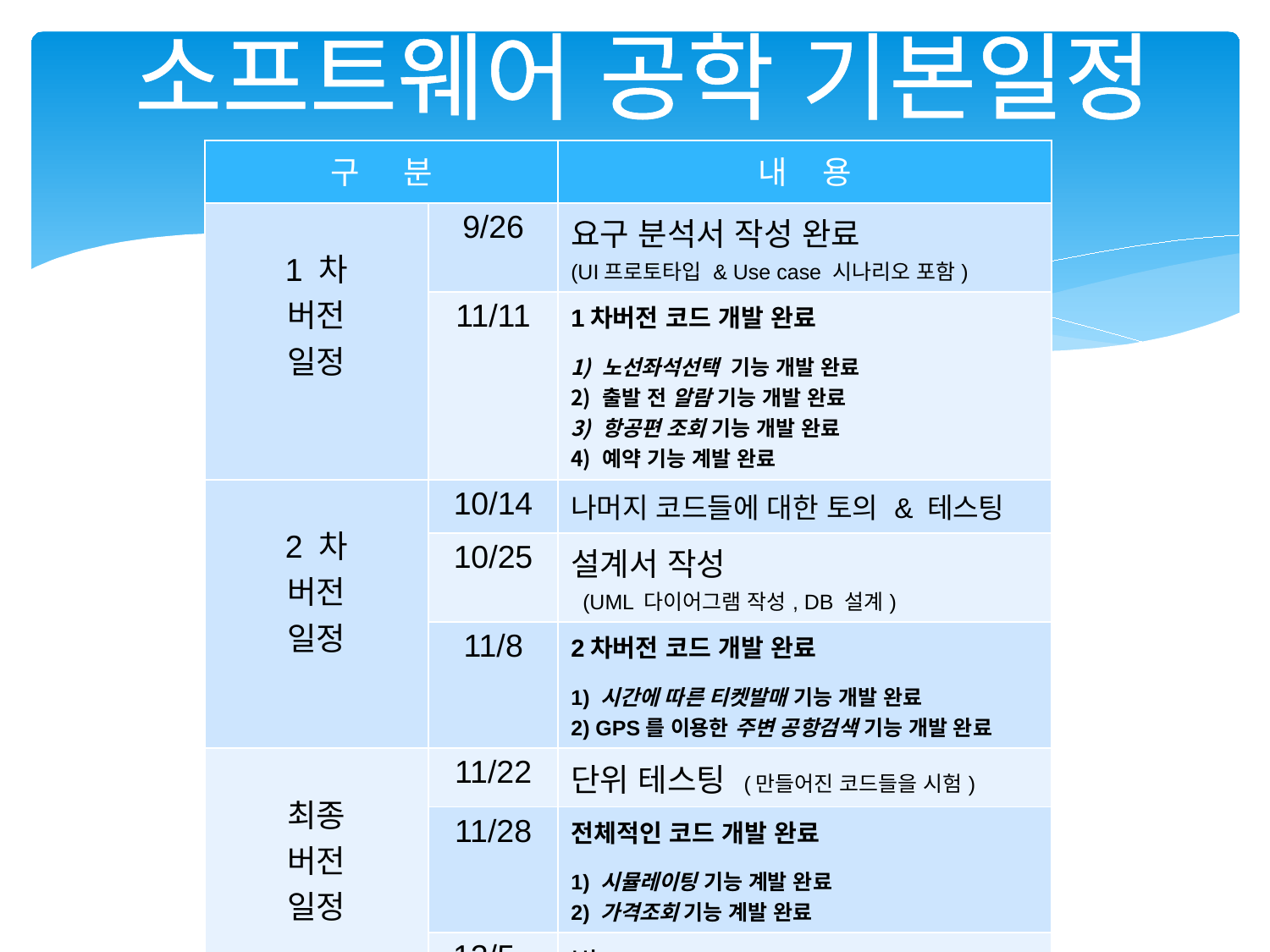

소프트웨어 공학 기본일정
| 구 분 |  | 내 용 |
| --- | --- | --- |
| 1 차 버전 일정 | 9/26 | 요구 분석서 작성 완료 (UI프로토타입 & Use case 시나리오 포함) |
|  | 11/11 | 1차버전 코드 개발 완료 노선좌석선택 기능 개발 완료 출발 전 알람 기능 개발 완료 항공편 조회 기능 개발 완료 예약 기능 계발 완료 |
| 2 차 버전 일정 | 10/14 | 나머지 코드들에 대한 토의 & 테스팅 |
|  | 10/25 | 설계서 작성 (UML 다이어그램 작성, DB 설계) |
|  | 11/8 | 2차버전 코드 개발 완료 1) 시간에 따른 티켓발매 기능 개발 완료 2) GPS를 이용한 주변 공항검색 기능 개발 완료 |
| 최종 버전 일정 | 11/22 | 단위 테스팅 (만들어진 코드들을 시험) |
|  | 11/28 | 전체적인 코드 개발 완료 1) 시뮬레이팅 기능 계발 완료 2) 가격조회 기능 계발 완료 |
|  | 12/5~ 12/6 | 발표 |